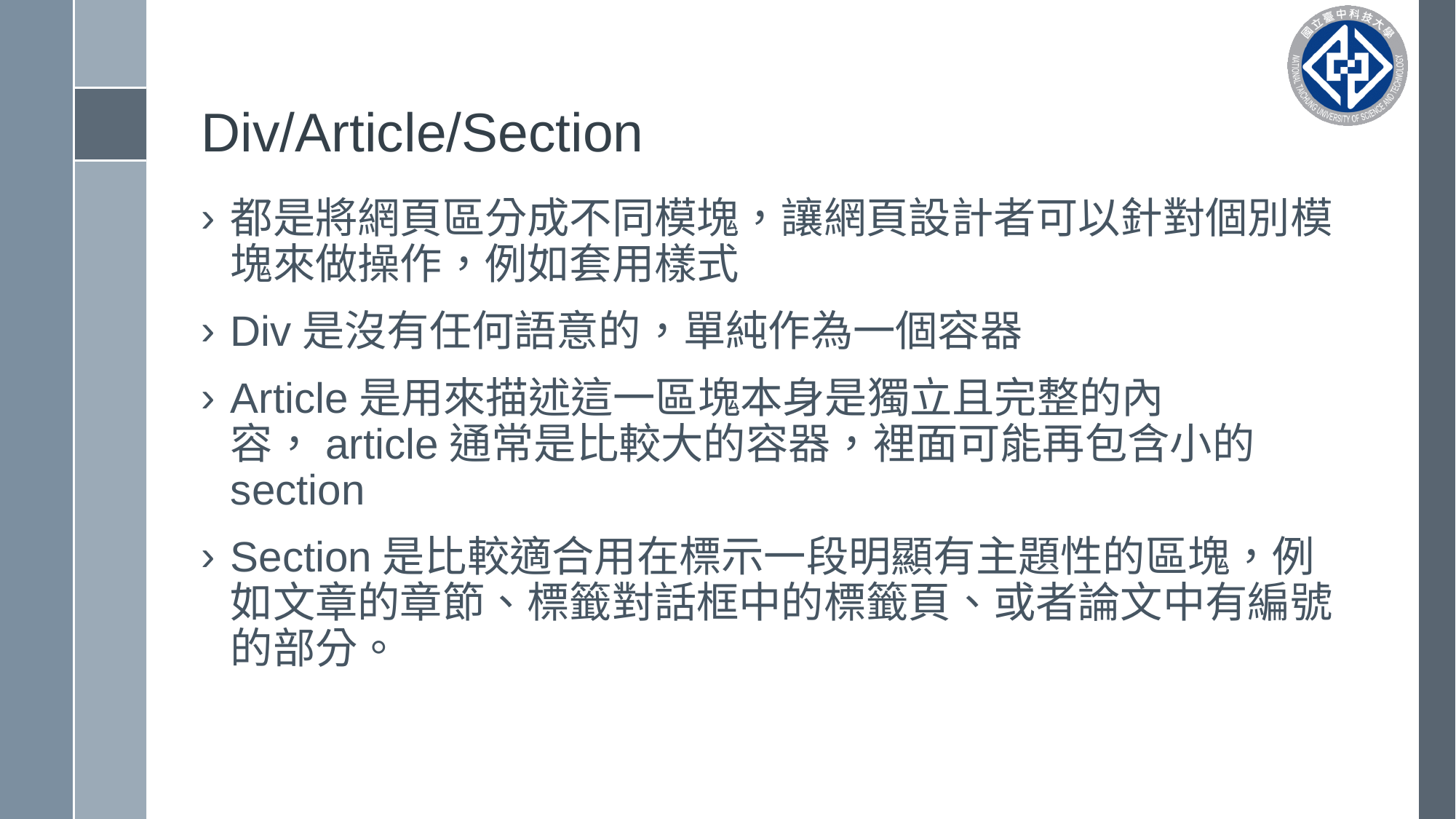

# Div/Article/Section
都是將網頁區分成不同模塊，讓網頁設計者可以針對個別模塊來做操作，例如套用樣式
Div是沒有任何語意的，單純作為一個容器
Article是用來描述這一區塊本身是獨立且完整的內容，article通常是比較大的容器，裡面可能再包含小的section
Section是比較適合用在標示一段明顯有主題性的區塊，例如文章的章節、標籤對話框中的標籤頁、或者論文中有編號的部分。